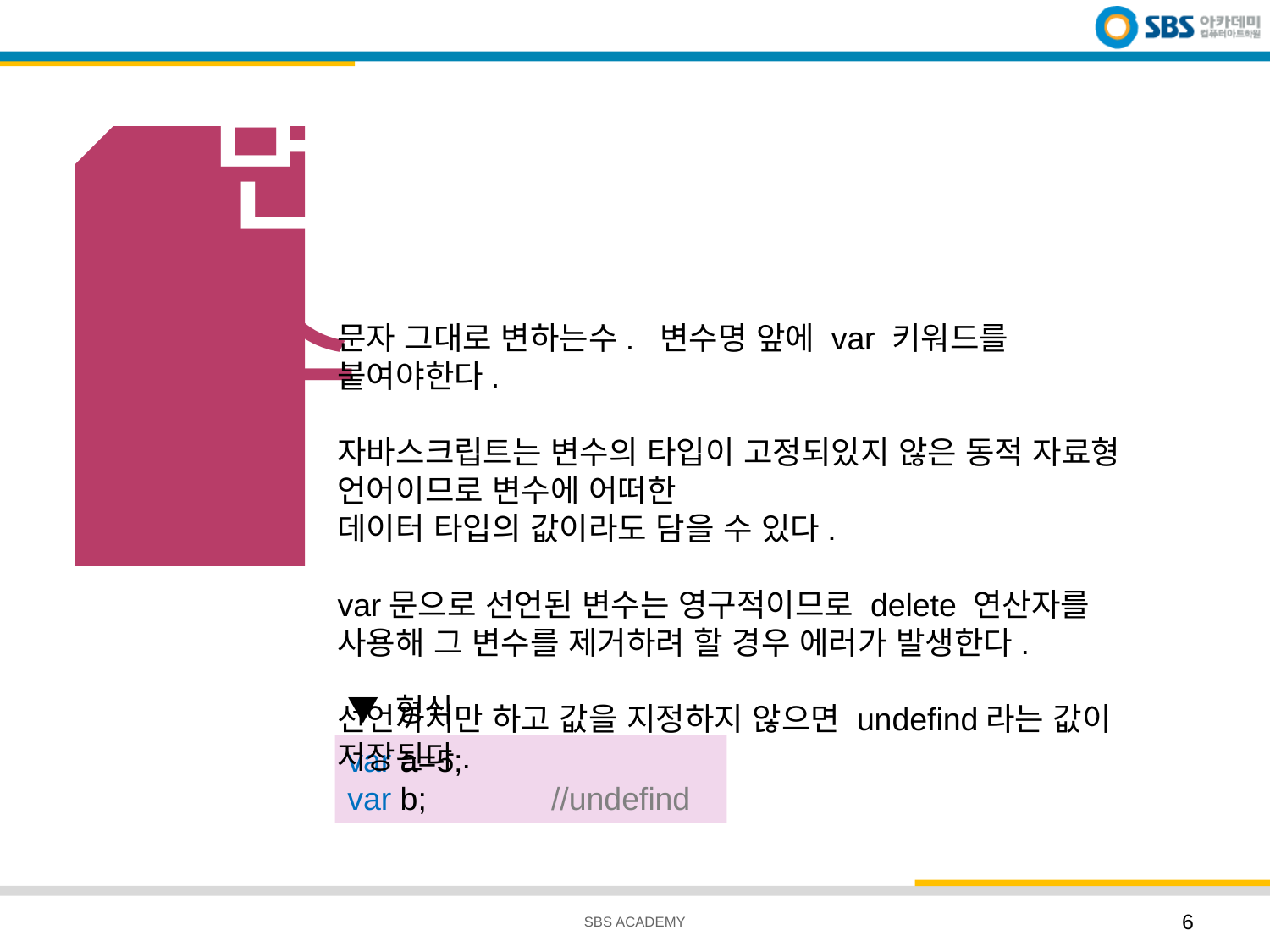

# 변수

문자 그대로 변하는수.  변수명 앞에 var 키워드를 붙여야한다.
자바스크립트는 변수의 타입이 고정되있지 않은 동적 자료형 언어이므로 변수에 어떠한
데이터 타입의 값이라도 담을 수 있다.
var문으로 선언된 변수는 영구적이므로 delete 연산자를 사용해 그 변수를 제거하려 할 경우 에러가 발생한다.
선언까지만 하고 값을 지정하지 않으면 undefind라는 값이 저장된다.
▼ 형식
var a=5;
var b;              //undefind
SBS ACADEMY
6